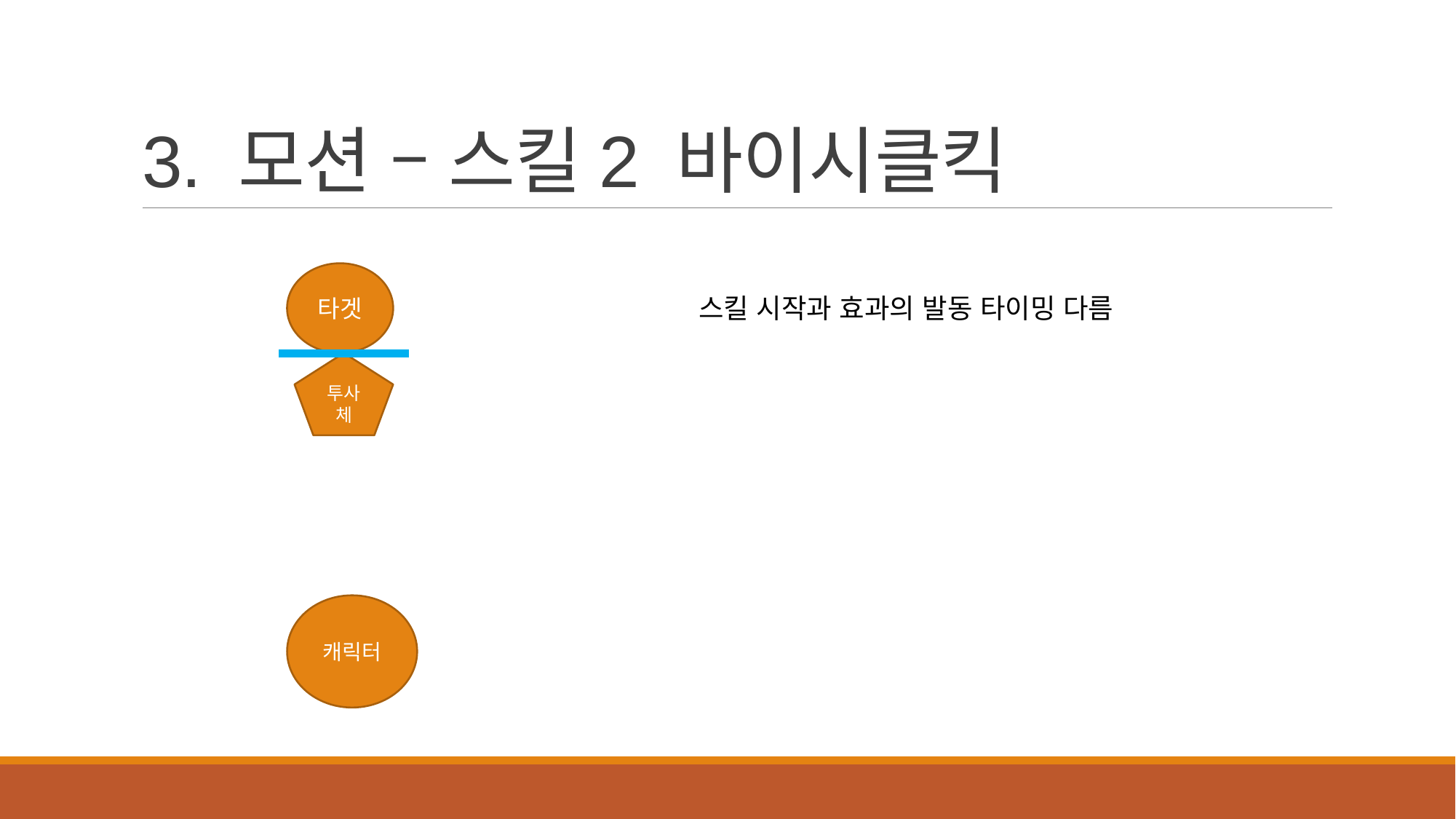

# 3. 모션 – 스킬2 바이시클킥
타겟
스킬 시작과 효과의 발동 타이밍 다름
투사체
캐릭터